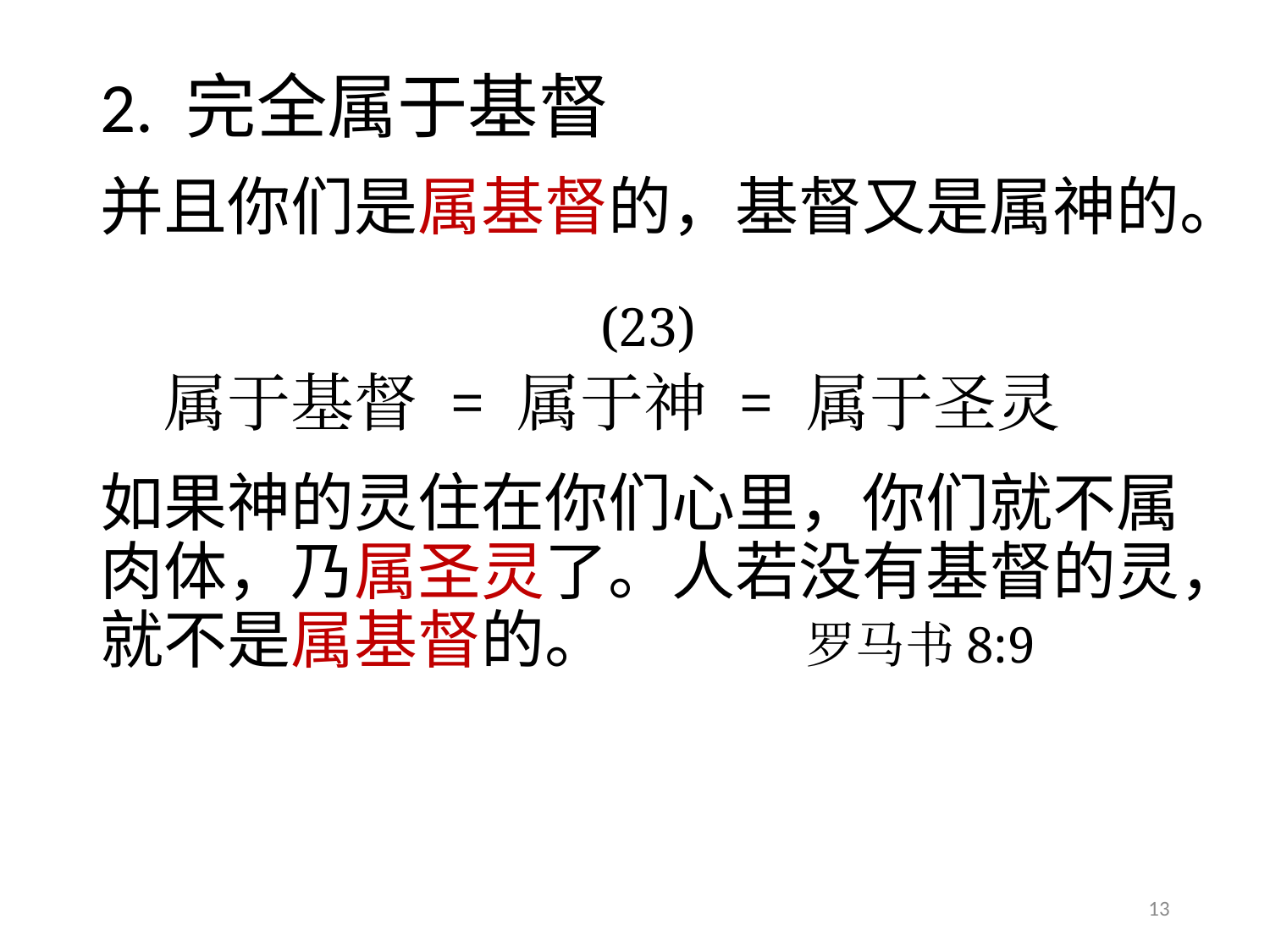

# 2. 完全属于基督
并且你们是属基督的，基督又是属神的。
                                    (23)
   属于基督 = 属于神 = 属于圣灵
如果神的灵住在你们心里，你们就不属肉体，乃属圣灵了。人若没有基督的灵，就不是属基督的。              罗马书8:9
13